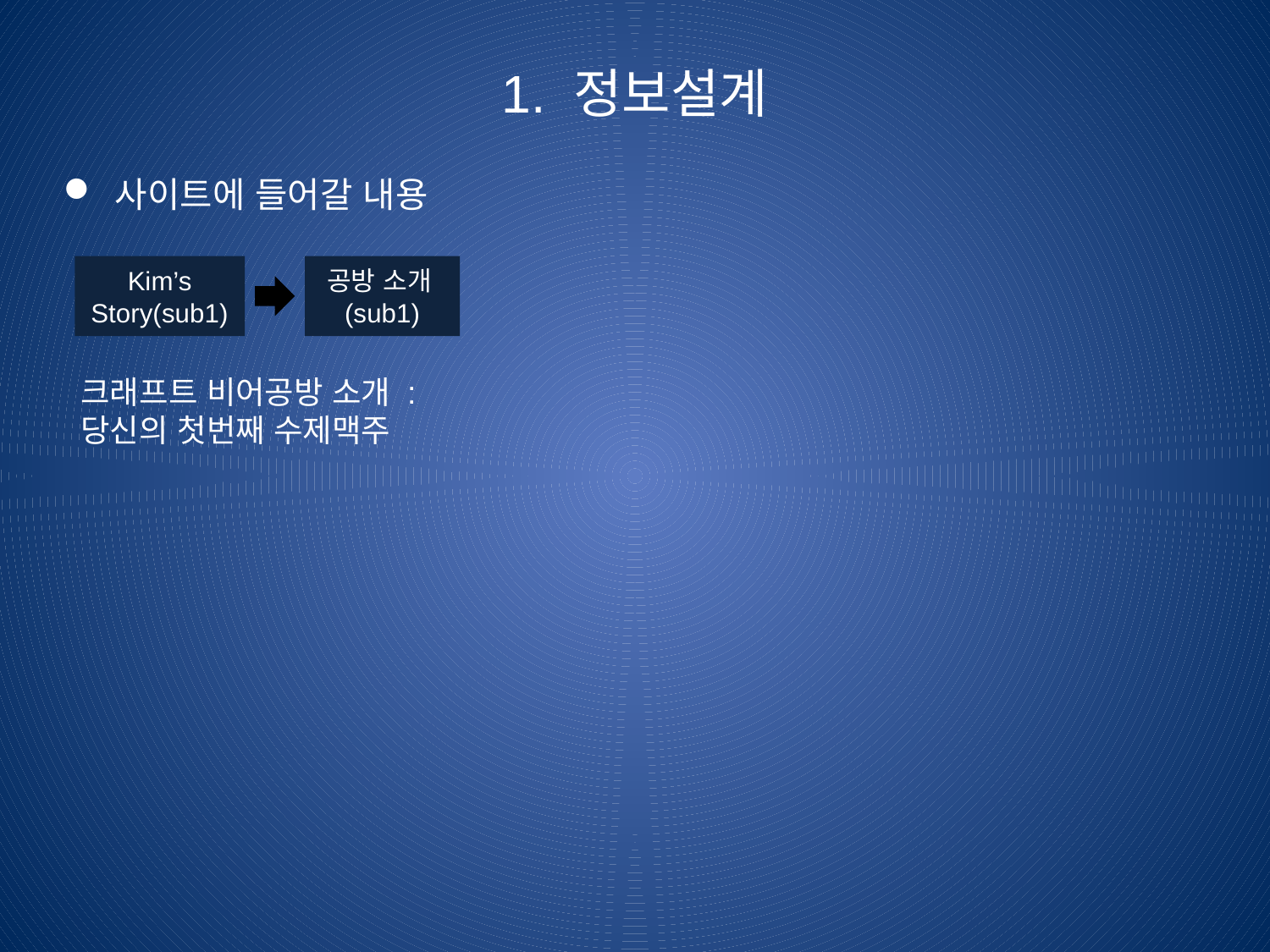

# 1. 정보설계
 사이트에 들어갈 내용
Kim’s Story(sub1)
공방 소개(sub1)

크래프트 비어공방 소개 :
당신의 첫번째 수제맥주